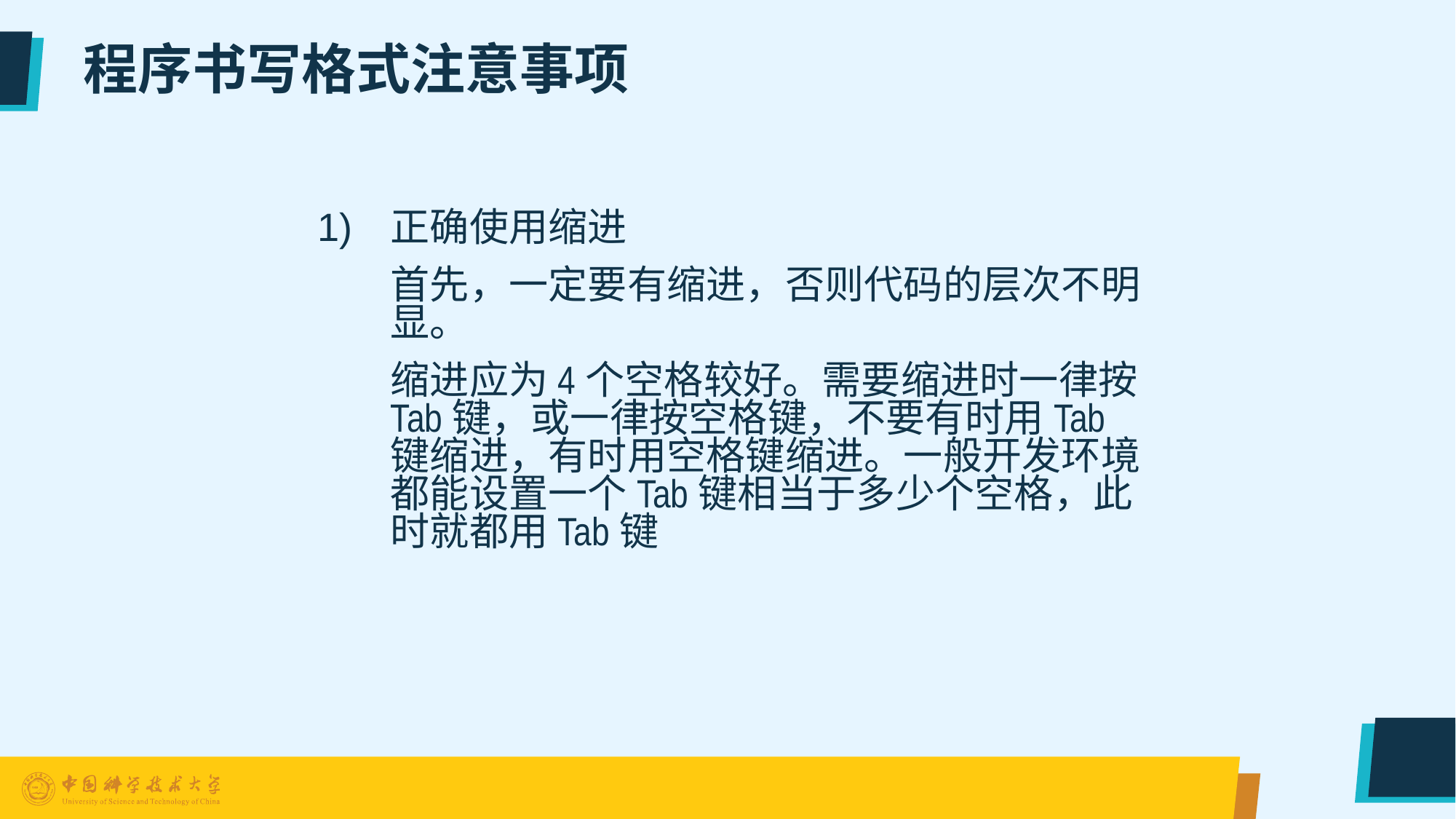

# 程序书写格式注意事项
正确使用缩进
	首先，一定要有缩进，否则代码的层次不明显。
	缩进应为4个空格较好。需要缩进时一律按Tab键，或一律按空格键，不要有时用Tab键缩进，有时用空格键缩进。一般开发环境都能设置一个Tab键相当于多少个空格，此时就都用Tab键